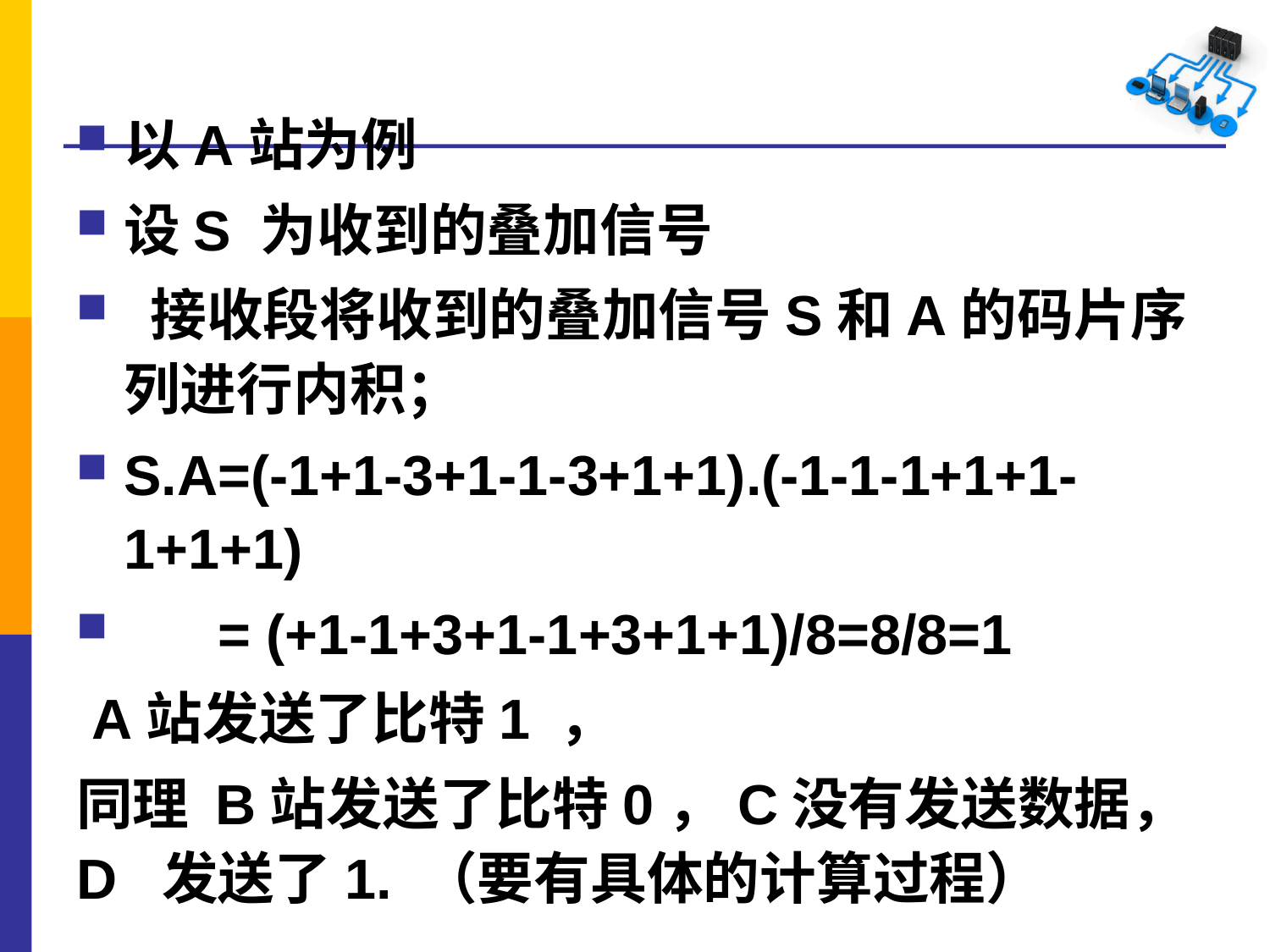

#
以A站为例
设S 为收到的叠加信号
 接收段将收到的叠加信号S和A的码片序列进行内积；
S.A=(-1+1-3+1-1-3+1+1).(-1-1-1+1+1-1+1+1)
      = (+1-1+3+1-1+3+1+1)/8=8/8=1
 A站发送了比特1 ，
同理 B站发送了比特0，C没有发送数据，D  发送了1. （要有具体的计算过程）